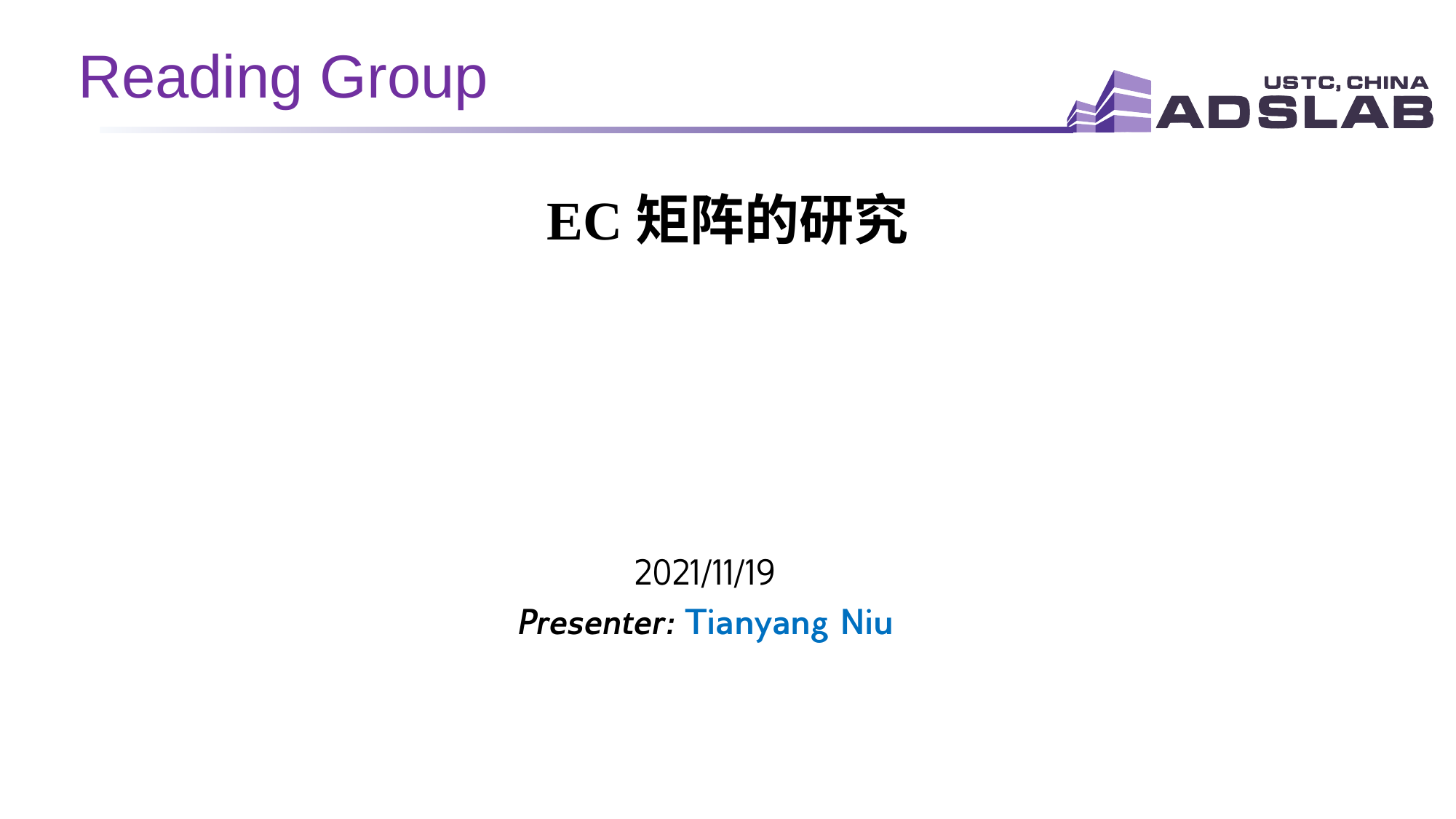

Reading Group
EC矩阵的研究
2021/11/19
Presenter: Tianyang Niu